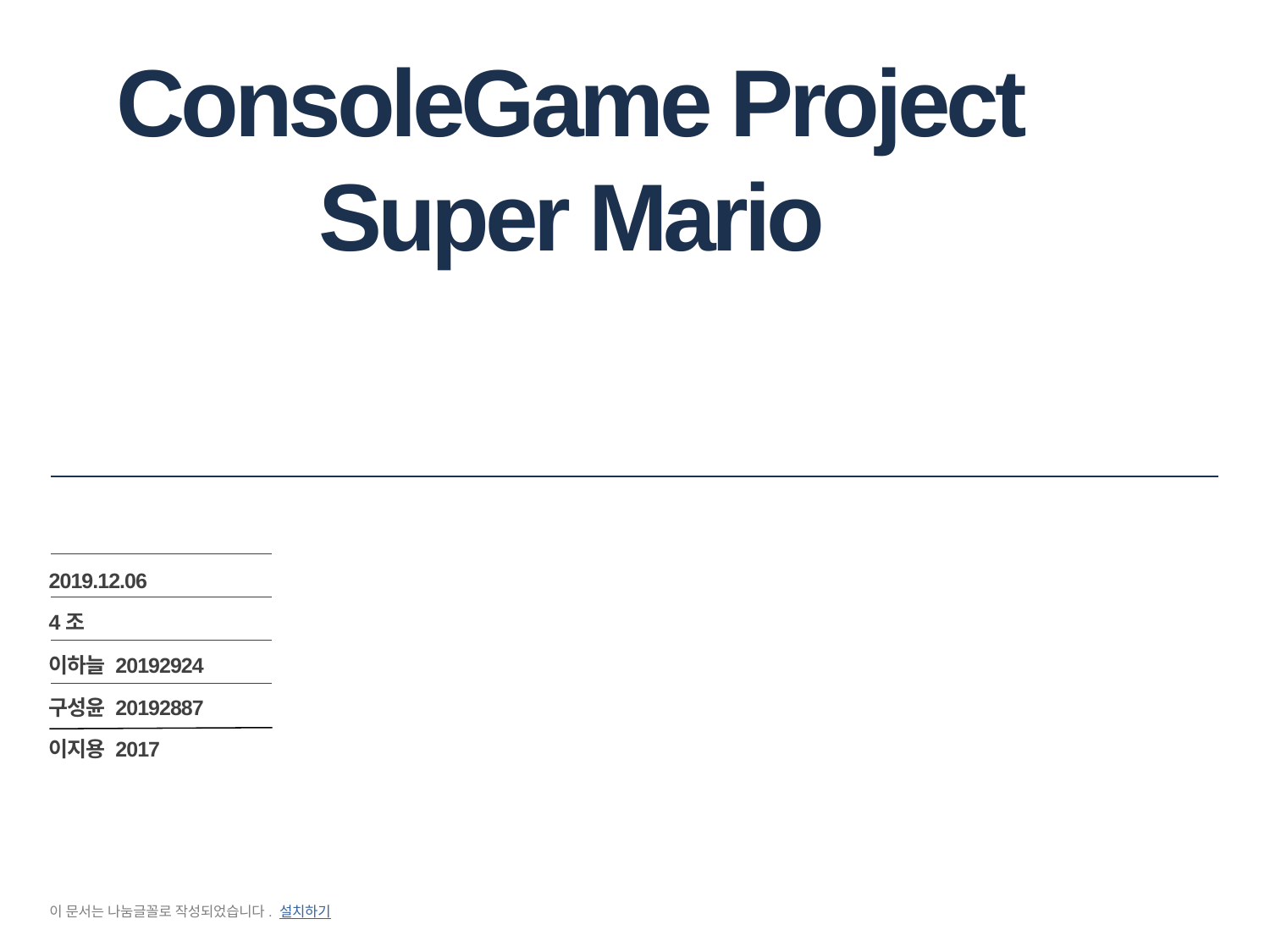

# ConsoleGame Project Super Mario
2019.12.06
4조
이하늘 20192924
구성윤 20192887
이지용 2017
이 문서는 나눔글꼴로 작성되었습니다. 설치하기